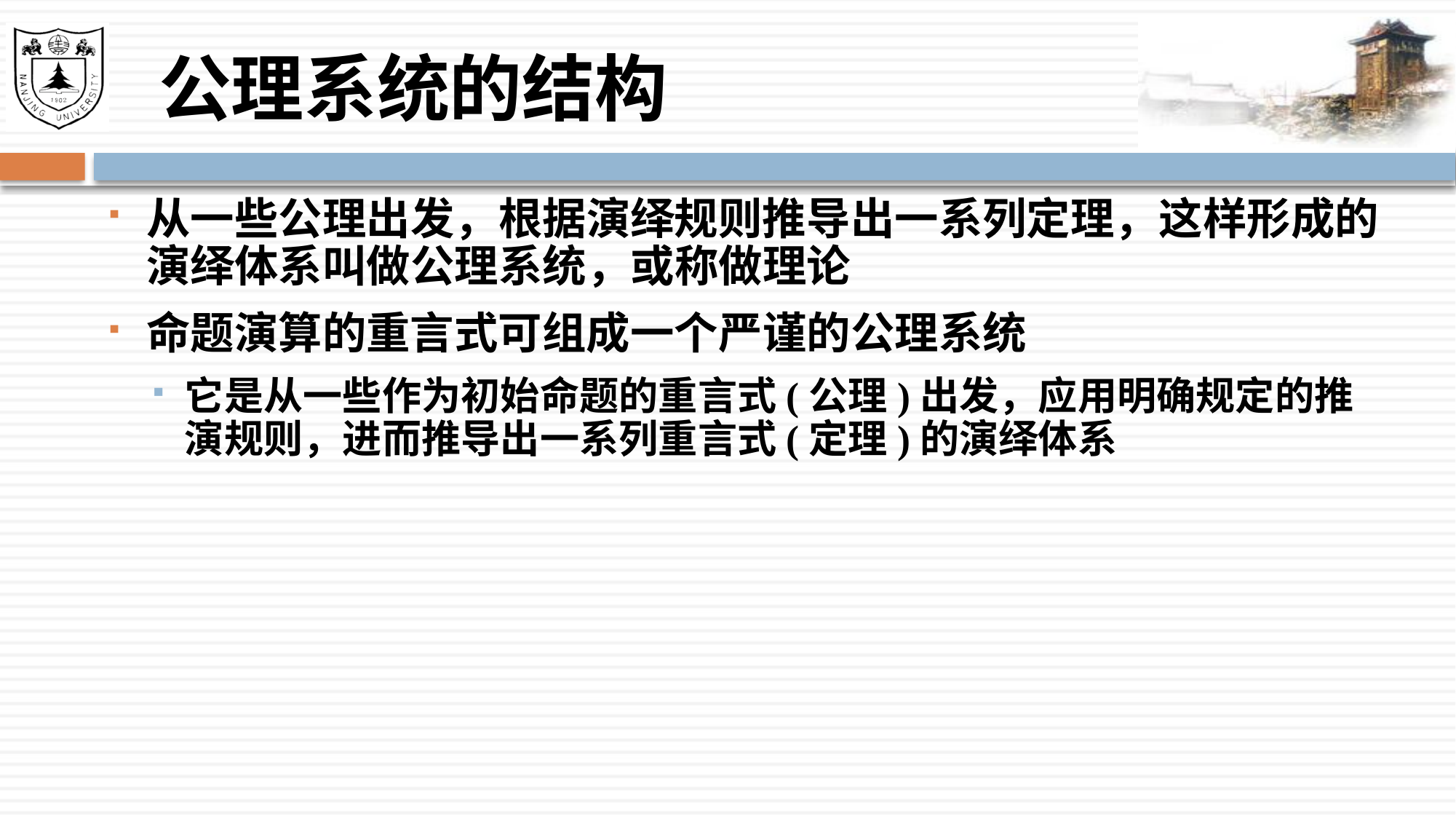

# 公理系统的结构
从一些公理出发，根据演绎规则推导出一系列定理，这样形成的演绎体系叫做公理系统，或称做理论
命题演算的重言式可组成一个严谨的公理系统
它是从一些作为初始命题的重言式(公理)出发，应用明确规定的推演规则，进而推导出一系列重言式(定理)的演绎体系